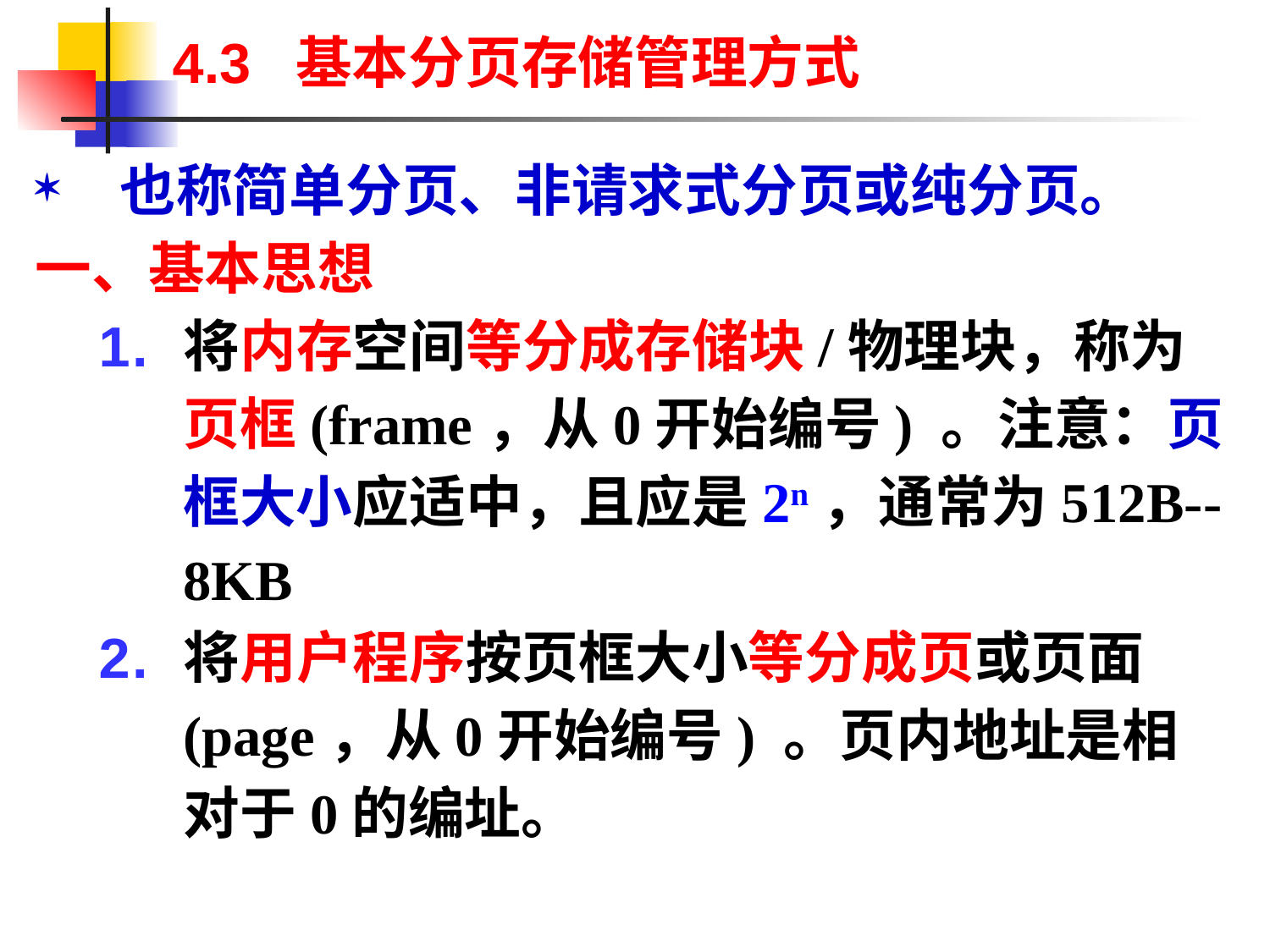

# 4.3  基本分页存储管理方式
也称简单分页、非请求式分页或纯分页。
一、基本思想
将内存空间等分成存储块/物理块，称为页框(frame，从0开始编号) 。注意：页框大小应适中，且应是2n，通常为512B--8KB
将用户程序按页框大小等分成页或页面(page，从0开始编号) 。页内地址是相对于0的编址。